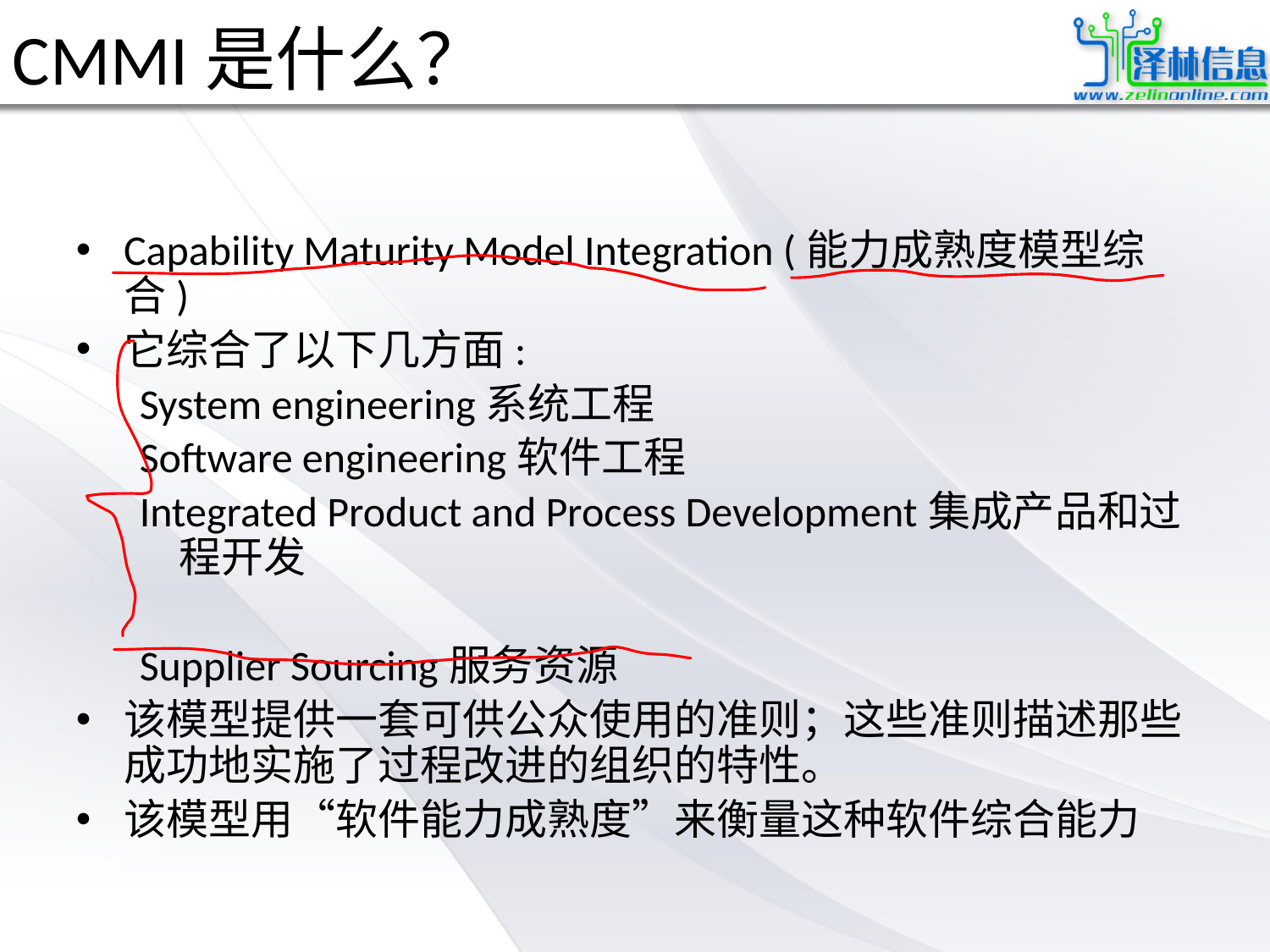

# CMMI是什么？
Capability Maturity Model Integration (能力成熟度模型综合)
它综合了以下几方面:
System engineering系统工程
Software engineering软件工程
Integrated Product and Process Development集成产品和过程开发

Supplier Sourcing服务资源
该模型提供一套可供公众使用的准则；这些准则描述那些成功地实施了过程改进的组织的特性。
该模型用“软件能力成熟度”来衡量这种软件综合能力